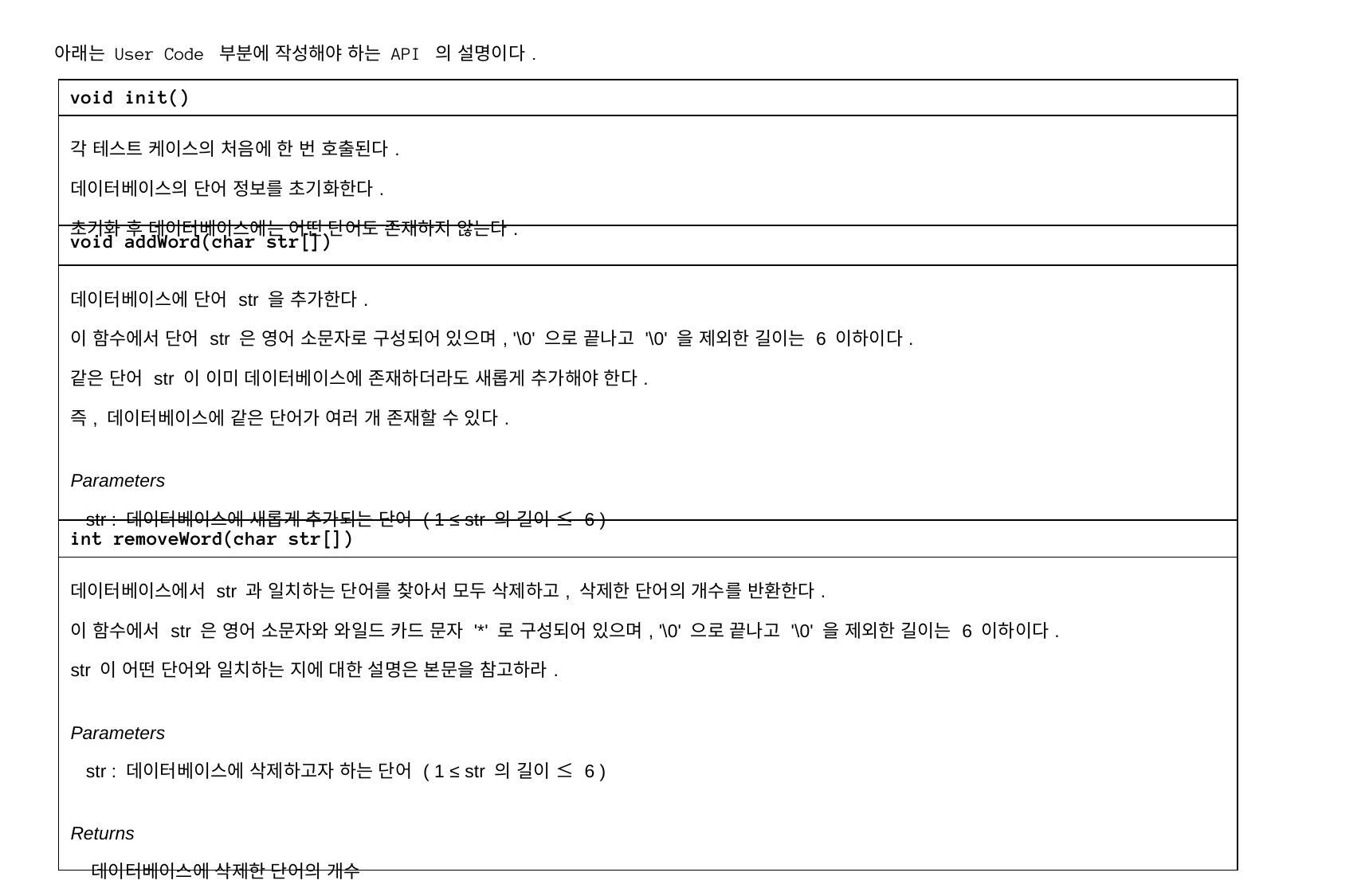

아래는 User Code 부분에 작성해야 하는 API 의 설명이다.
| void init() |
| --- |
| 각 테스트 케이스의 처음에 한 번 호출된다. 데이터베이스의 단어 정보를 초기화한다. 초기화 후 데이터베이스에는 어떤 단어도 존재하지 않는다. |
| void addWord(char str[]) |
| 데이터베이스에 단어 str 을 추가한다. 이 함수에서 단어 str 은 영어 소문자로 구성되어 있으며, '\0' 으로 끝나고 '\0' 을 제외한 길이는 6 이하이다. 같은 단어 str 이 이미 데이터베이스에 존재하더라도 새롭게 추가해야 한다. 즉, 데이터베이스에 같은 단어가 여러 개 존재할 수 있다. Parameters str : 데이터베이스에 새롭게 추가되는 단어 ( 1 ≤ str 의 길이 ≤ 6 ) |
| int removeWord(char str[]) |
| --- |
| 데이터베이스에서 str 과 일치하는 단어를 찾아서 모두 삭제하고, 삭제한 단어의 개수를 반환한다. 이 함수에서 str 은 영어 소문자와 와일드 카드 문자 '\*' 로 구성되어 있으며, '\0' 으로 끝나고 '\0' 을 제외한 길이는 6 이하이다. str 이 어떤 단어와 일치하는 지에 대한 설명은 본문을 참고하라. Parameters str : 데이터베이스에 삭제하고자 하는 단어 ( 1 ≤ str 의 길이 ≤ 6 ) Returns 데이터베이스에 삭제한 단어의 개수 |